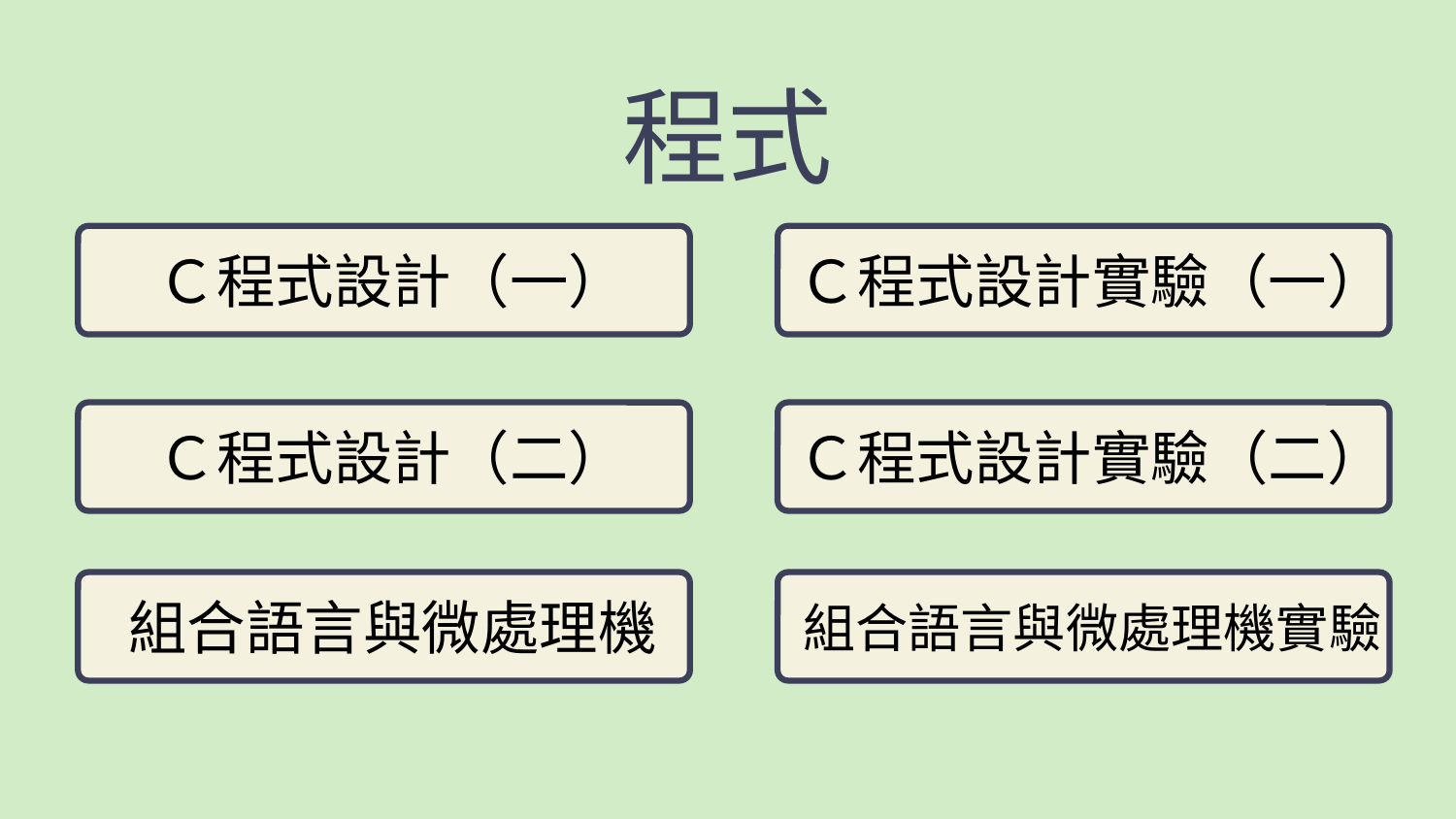

# 程式

Ｃ程式設計（一）
Ｃ程式設計實驗（一）

Ｃ程式設計（二）
Ｃ程式設計實驗（二）

組合語言與微處理機
組合語言與微處理機實驗